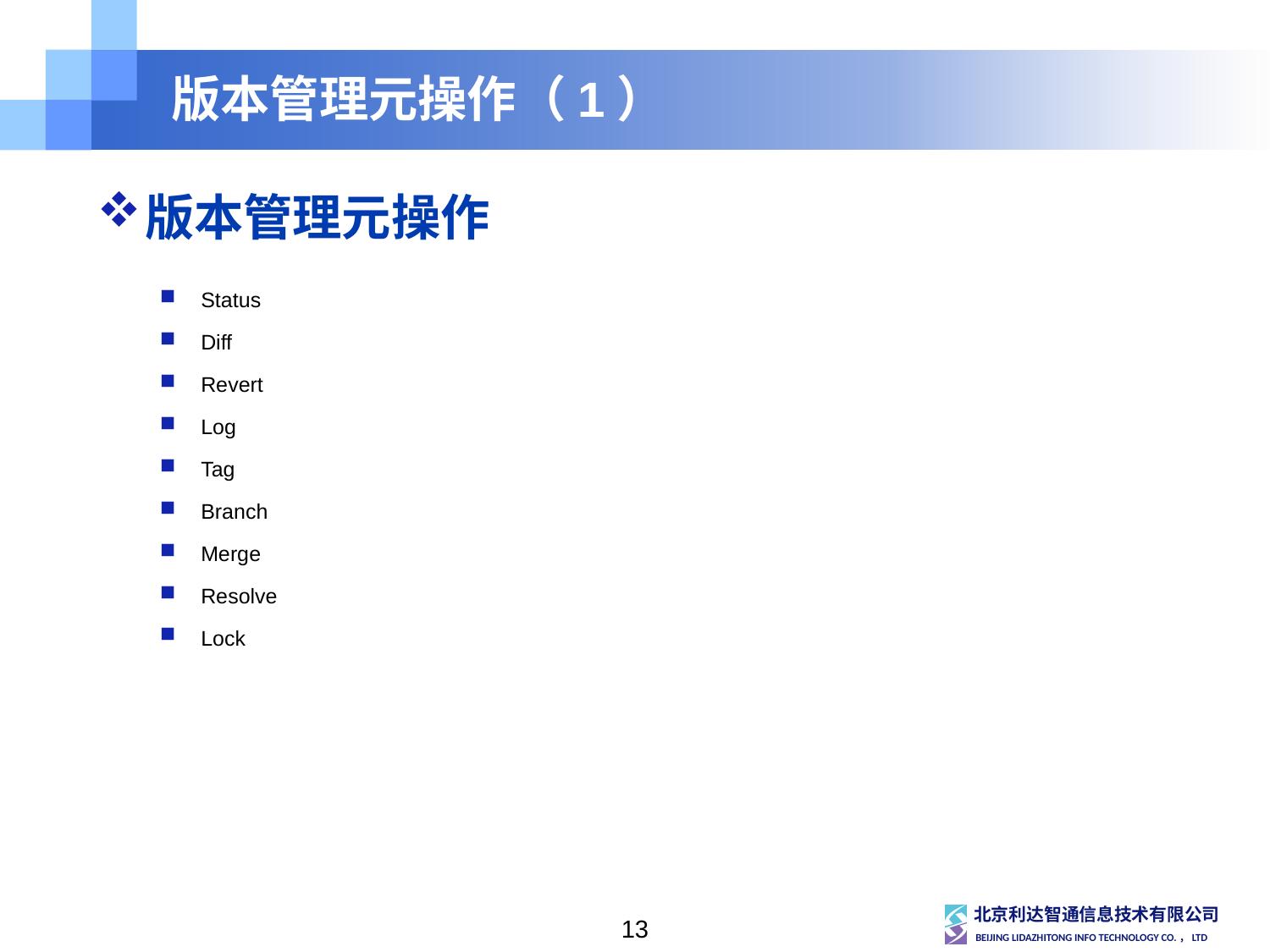

# 版本管理元操作（1）
版本管理元操作

Status
Diff
Revert
Log
Tag
Branch
Merge
Resolve
Lock
13